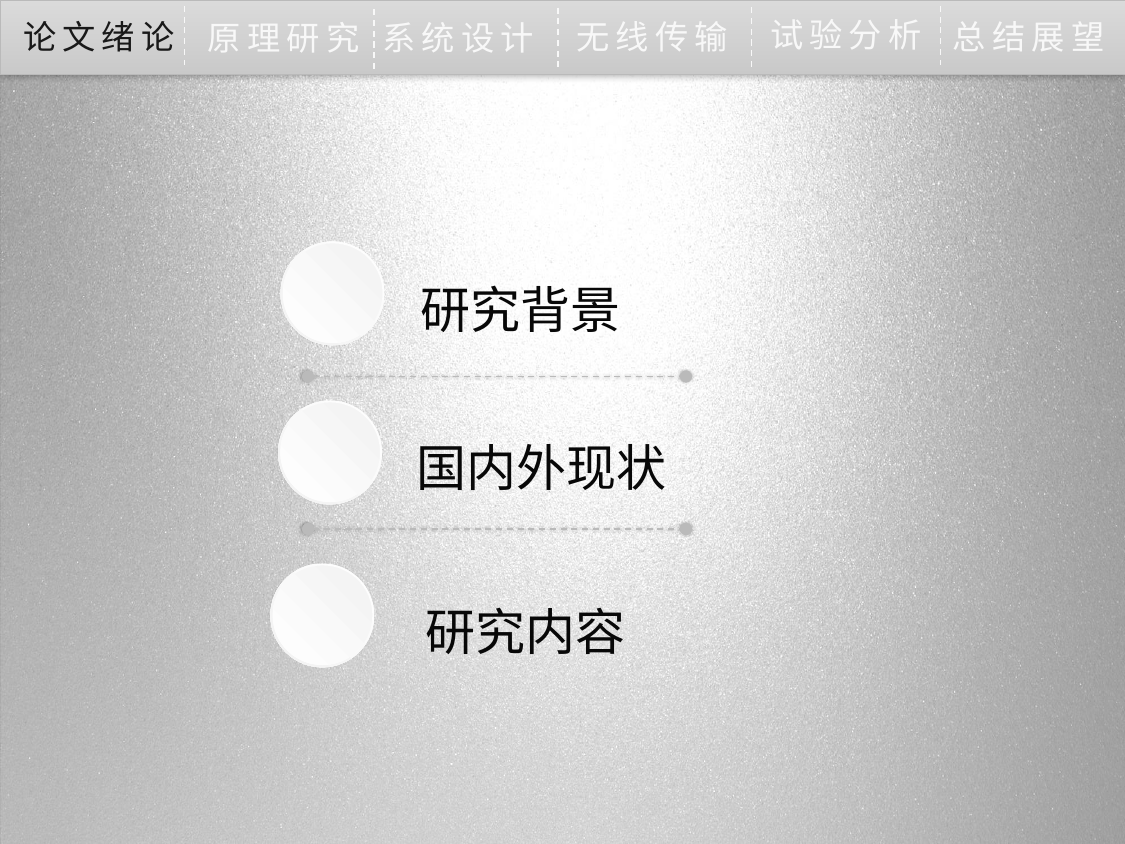

试验分析
论文绪论
无线传输
总结展望
原理研究
系统设计

研究背景

国内外现状

研究内容